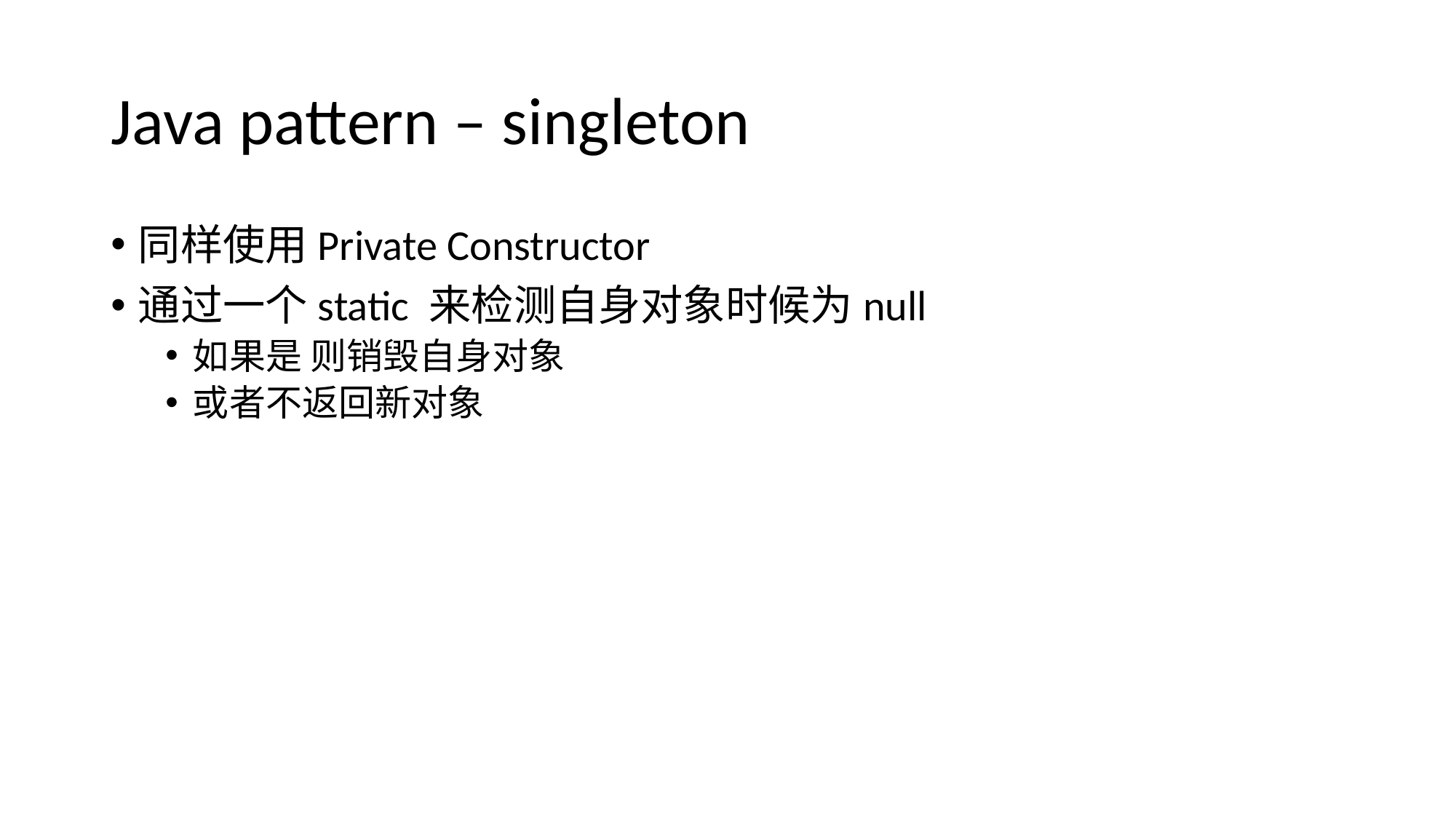

# Java pattern – singleton
同样使用Private Constructor
通过一个static 来检测自身对象时候为null
如果是 则销毁自身对象
或者不返回新对象